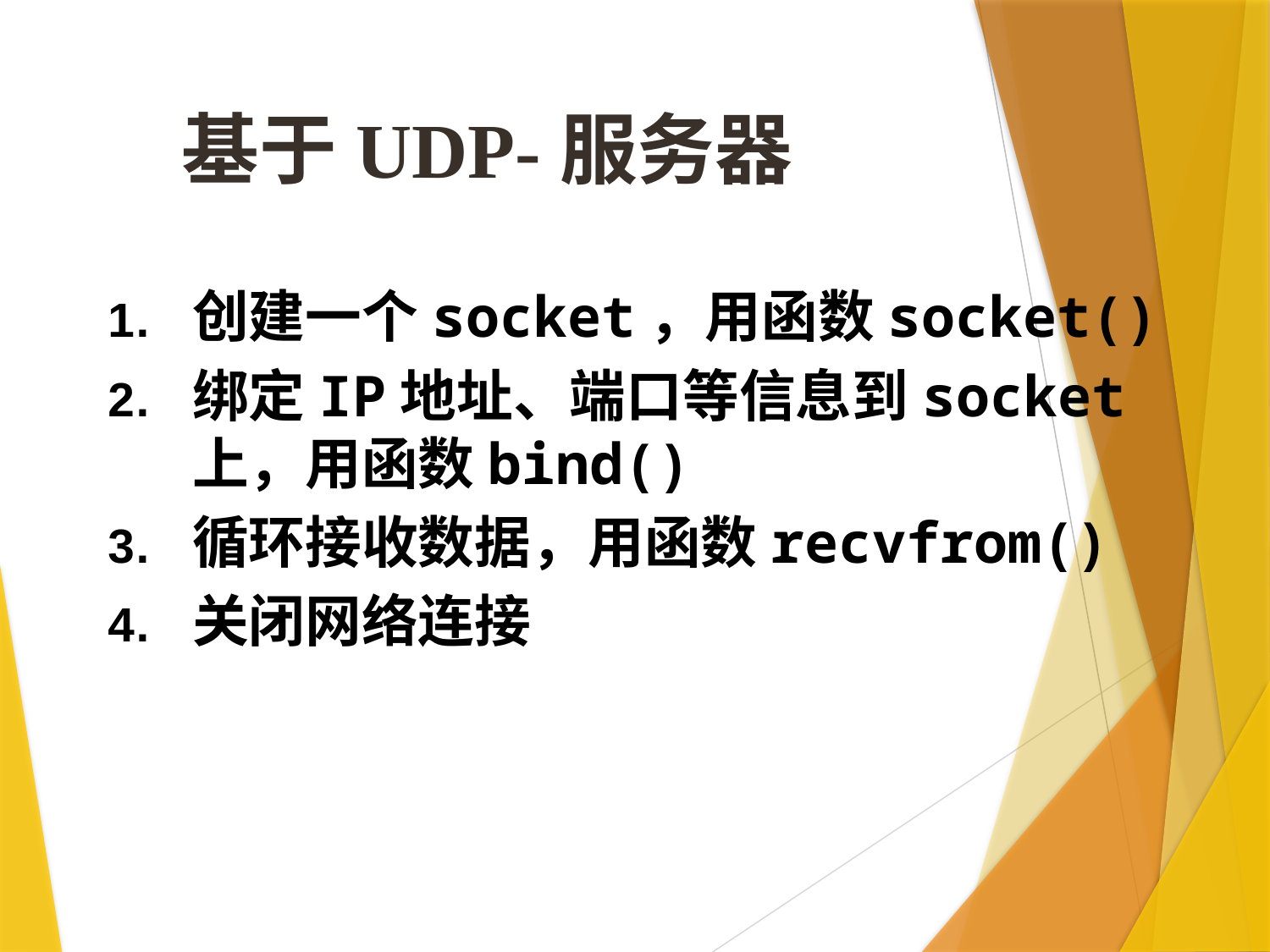

基于UDP-服务器
创建一个socket，用函数socket()
绑定IP地址、端口等信息到socket上，用函数bind()
循环接收数据，用函数recvfrom()
关闭网络连接